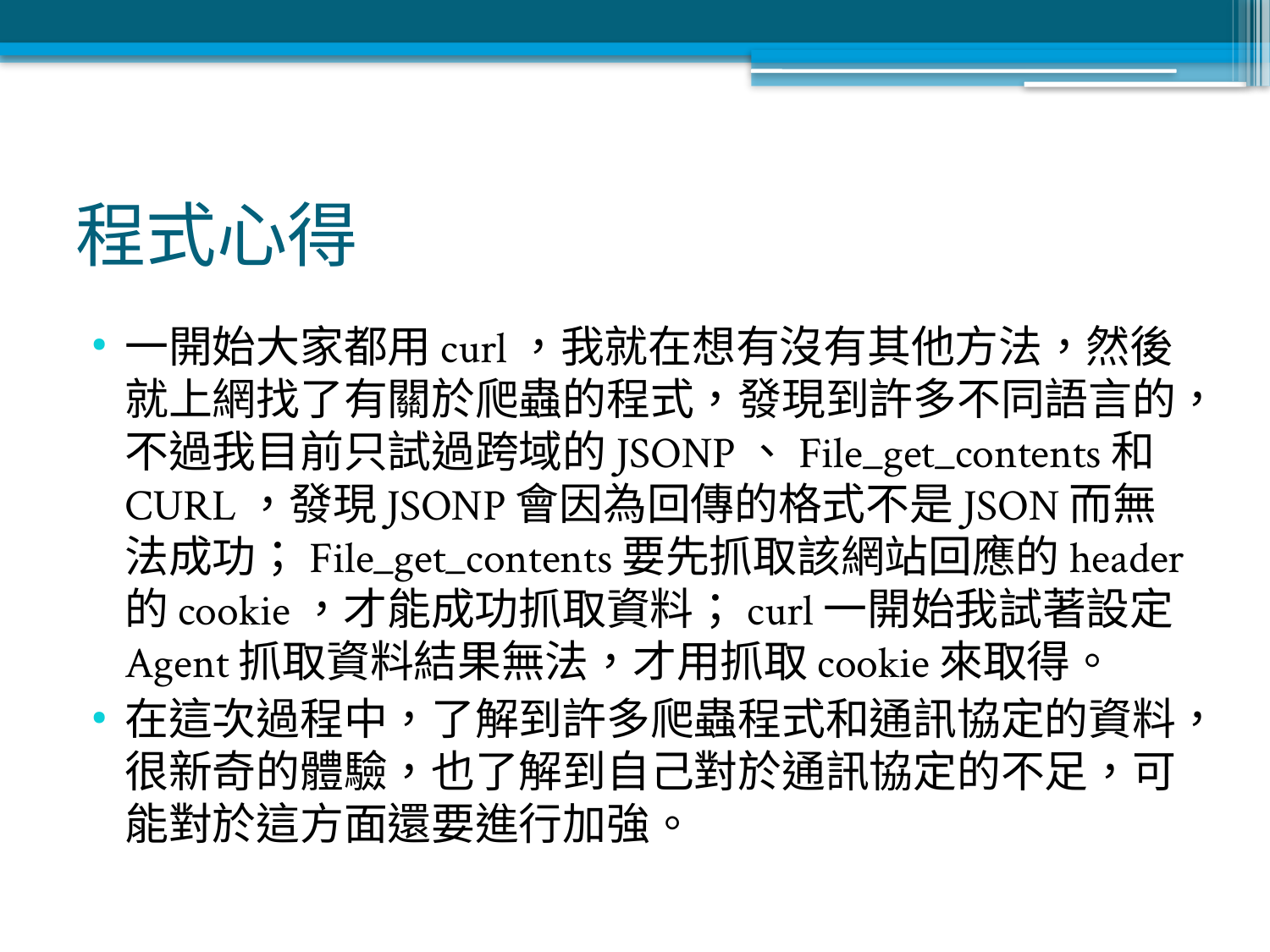

# 程式心得
一開始大家都用curl，我就在想有沒有其他方法，然後就上網找了有關於爬蟲的程式，發現到許多不同語言的，不過我目前只試過跨域的JSONP、File_get_contents和CURL，發現JSONP會因為回傳的格式不是JSON而無法成功；File_get_contents要先抓取該網站回應的header的cookie，才能成功抓取資料；curl一開始我試著設定Agent抓取資料結果無法，才用抓取cookie來取得。
在這次過程中，了解到許多爬蟲程式和通訊協定的資料，很新奇的體驗，也了解到自己對於通訊協定的不足，可能對於這方面還要進行加強。